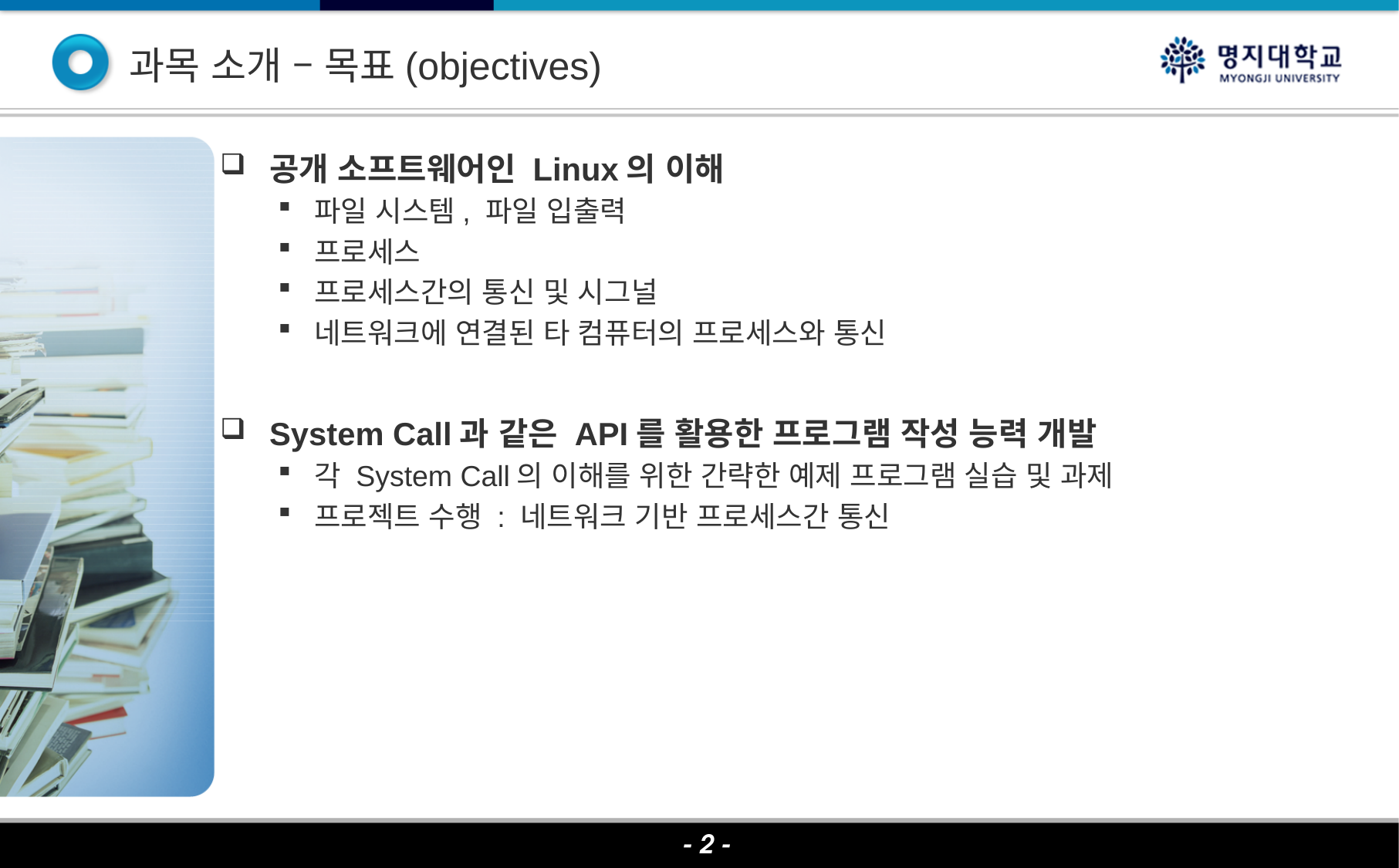

# 과목 소개 – 목표(objectives)
공개 소프트웨어인 Linux의 이해
파일 시스템, 파일 입출력
프로세스
프로세스간의 통신 및 시그널
네트워크에 연결된 타 컴퓨터의 프로세스와 통신

System Call과 같은 API를 활용한 프로그램 작성 능력 개발
각 System Call의 이해를 위한 간략한 예제 프로그램 실습 및 과제
프로젝트 수행 : 네트워크 기반 프로세스간 통신
- 2 -